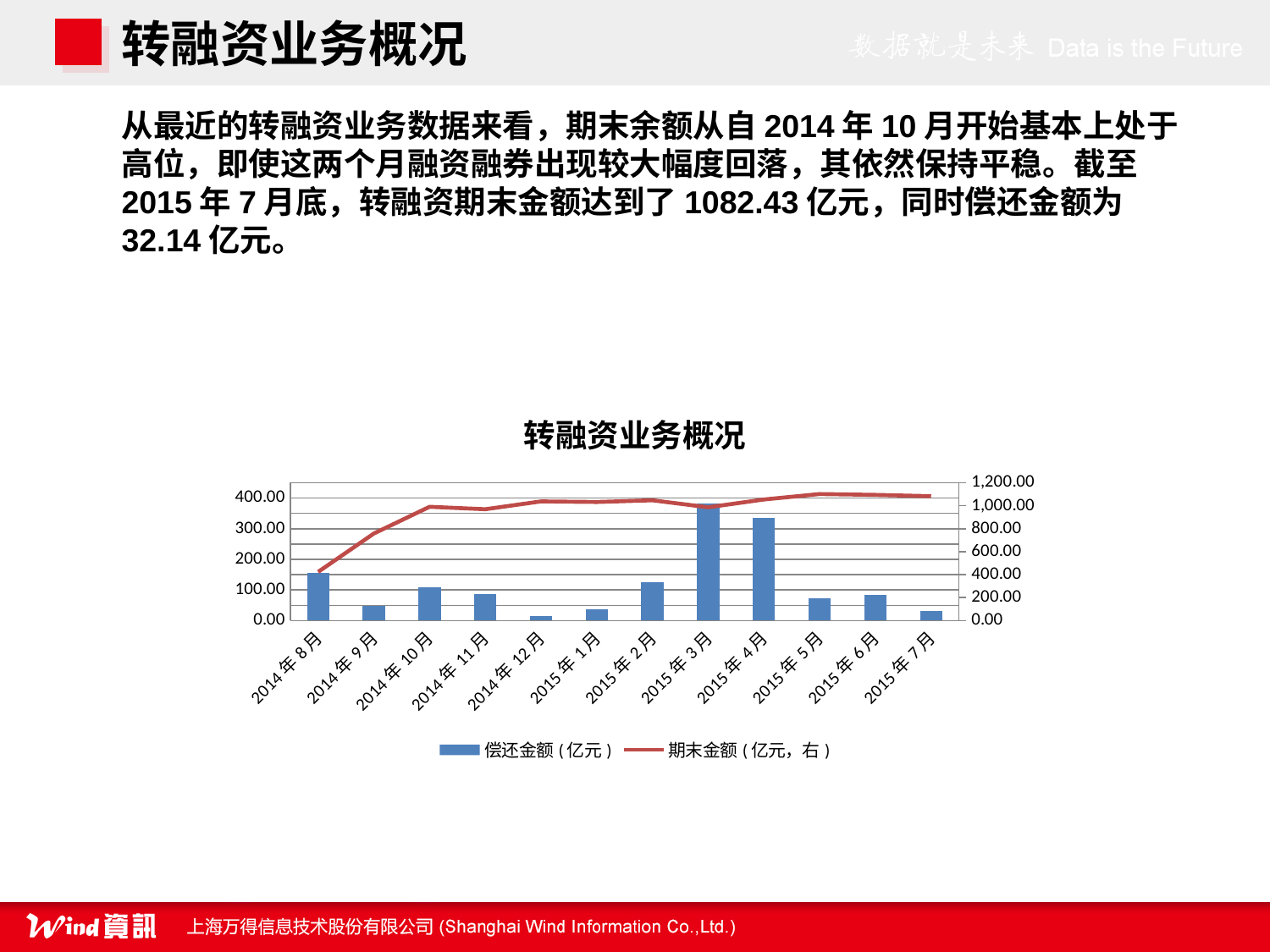

转融资业务概况
从最近的转融资业务数据来看，期末余额从自2014年10月开始基本上处于高位，即使这两个月融资融券出现较大幅度回落，其依然保持平稳。截至2015年7月底，转融资期末金额达到了1082.43亿元，同时偿还金额为32.14亿元。

### Chart: 转融资业务概况

| Category | 偿还金额(亿元) | 期末金额(亿元，右) |
|---|---|---|
| 41880 | 155.09999999999997 | 424.35 |
| 41912 | 49.3 | 757.7800000000001 |
| 41943 | 109.54 | 990.53 |
| 41971 | 87.6 | 968.91 |
| 42004 | 16.06 | 1037.09 |
| 42034 | 36.480000000000004 | 1032.25 |
| 42062 | 125.36999999999999 | 1046.72 |
| 42094 | 382.7299999999999 | 985.88 |
| 42124 | 335.18999999999994 | 1054.0 |
| 42153 | 73.08 | 1101.3 |
| 42185 | 83.74000000000002 | 1093.8 |
| 42216 | 32.14 | 1082.43 |